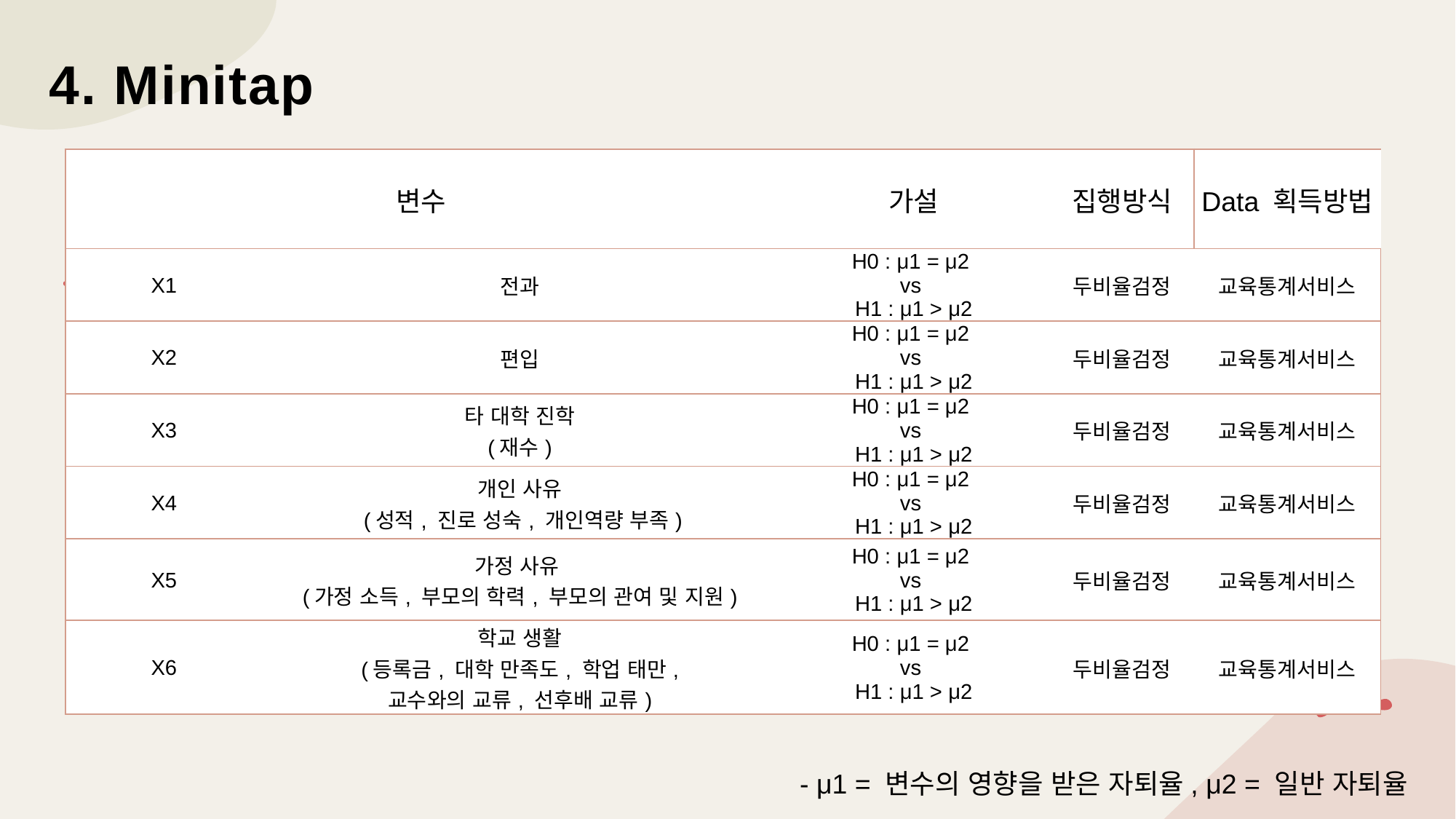

# 4. Minitap
| 변수 |  | 가설 | 집행방식 | Data 획득방법 |
| --- | --- | --- | --- | --- |
| X1 | 전과 | H0 : μ1 = μ2 vs H1 : μ1 > μ2 | 두비율검정 | 교육통계서비스 |
| X2 | 편입 | H0 : μ1 = μ2 vs H1 : μ1 > μ2 | 두비율검정 | 교육통계서비스 |
| X3 | 타 대학 진학 (재수) | H0 : μ1 = μ2 vs H1 : μ1 > μ2 | 두비율검정 | 교육통계서비스 |
| X4 | 개인 사유 (성적, 진로 성숙, 개인역량 부족) | H0 : μ1 = μ2 vs H1 : μ1 > μ2 | 두비율검정 | 교육통계서비스 |
| X5 | 가정 사유 (가정 소득, 부모의 학력, 부모의 관여 및 지원) | H0 : μ1 = μ2 vs H1 : μ1 > μ2 | 두비율검정 | 교육통계서비스 |
| X6 | 학교 생활 (등록금, 대학 만족도, 학업 태만, 교수와의 교류, 선후배 교류) | H0 : μ1 = μ2 vs H1 : μ1 > μ2 | 두비율검정 | 교육통계서비스 |
- μ1 = 변수의 영향을 받은 자퇴율, μ2 = 일반 자퇴율